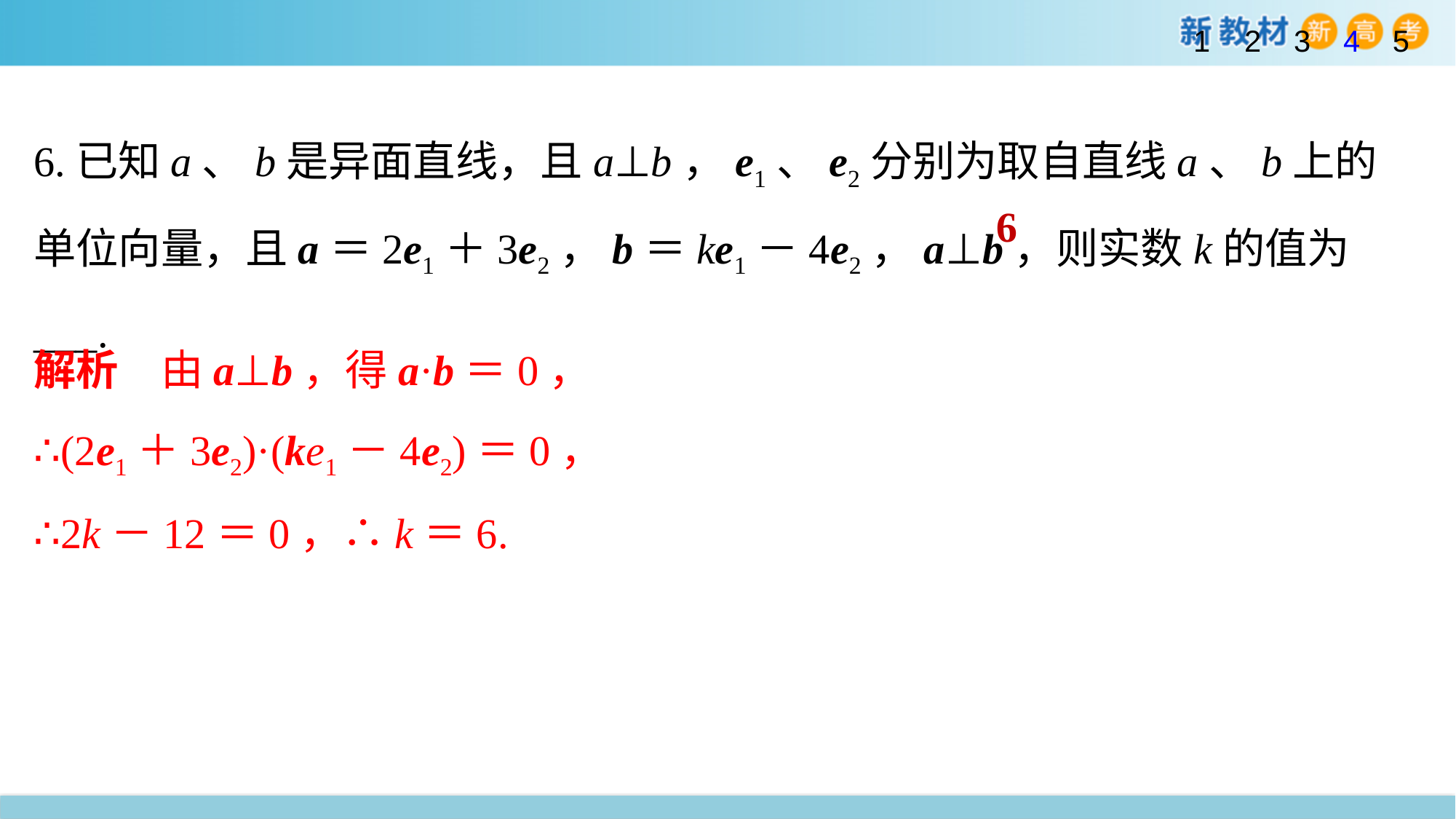

1
2
3
4
5
6.已知a、b是异面直线，且a⊥b，e1、e2分别为取自直线a、b上的单位向量，且a＝2e1＋3e2，b＝ke1－4e2，a⊥b，则实数k的值为___.
6
解析　由a⊥b，得a·b＝0，
∴(2e1＋3e2)·(ke1－4e2)＝0，
∴2k－12＝0，∴k＝6.